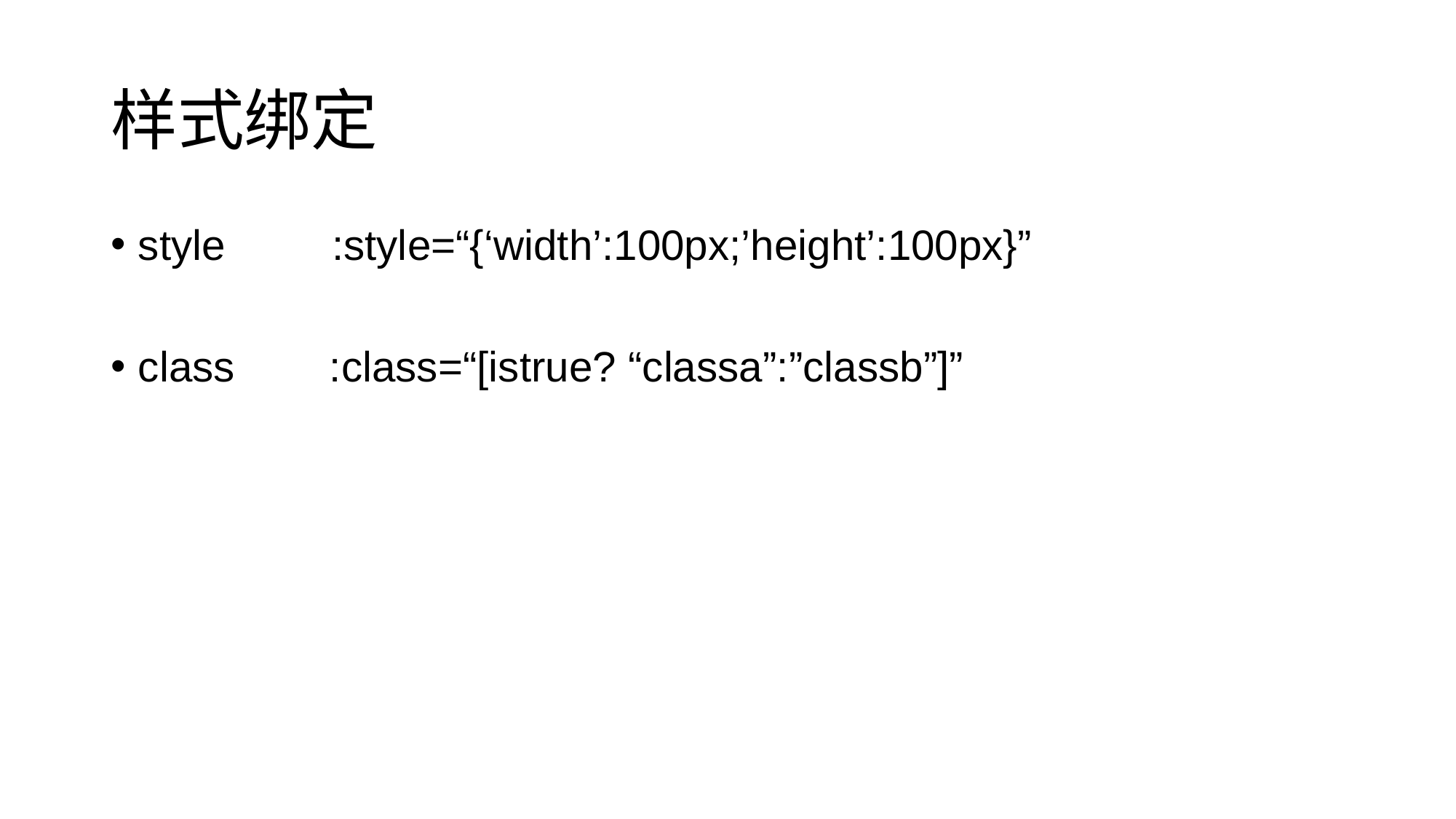

# 样式绑定
style         :style=“{‘width’:100px;’height’:100px}”

class        :class=“[istrue? “classa”:”classb”]”